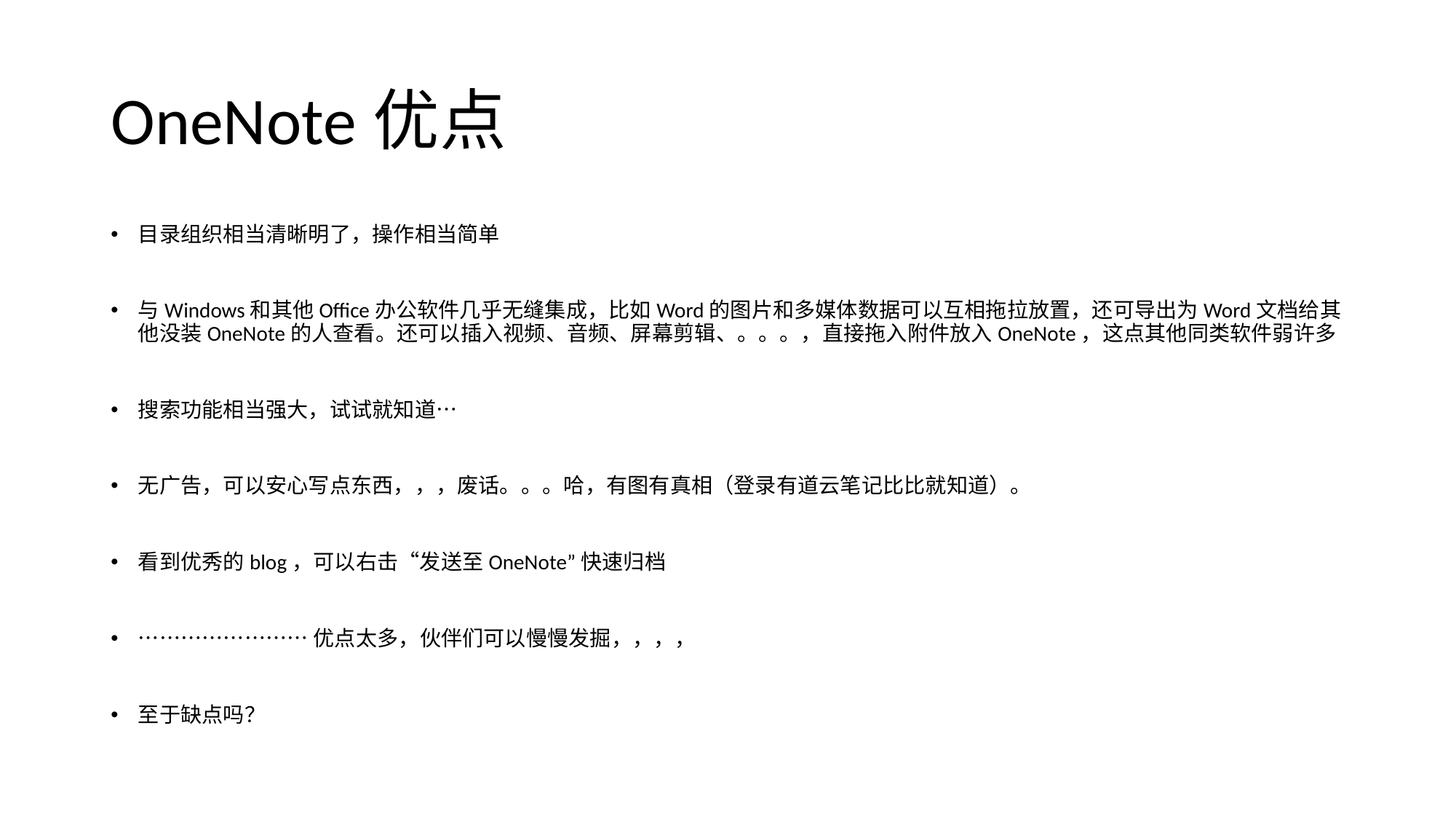

# OneNote优点
目录组织相当清晰明了，操作相当简单

与Windows和其他Office办公软件几乎无缝集成，比如Word的图片和多媒体数据可以互相拖拉放置，还可导出为Word文档给其他没装OneNote的人查看。还可以插入视频、音频、屏幕剪辑、。。。，直接拖入附件放入OneNote，这点其他同类软件弱许多

搜索功能相当强大，试试就知道…

无广告，可以安心写点东西，，，废话。。。哈，有图有真相（登录有道云笔记比比就知道）。

看到优秀的blog，可以右击“发送至OneNote”快速归档

……………………优点太多，伙伴们可以慢慢发掘，，，，

至于缺点吗？